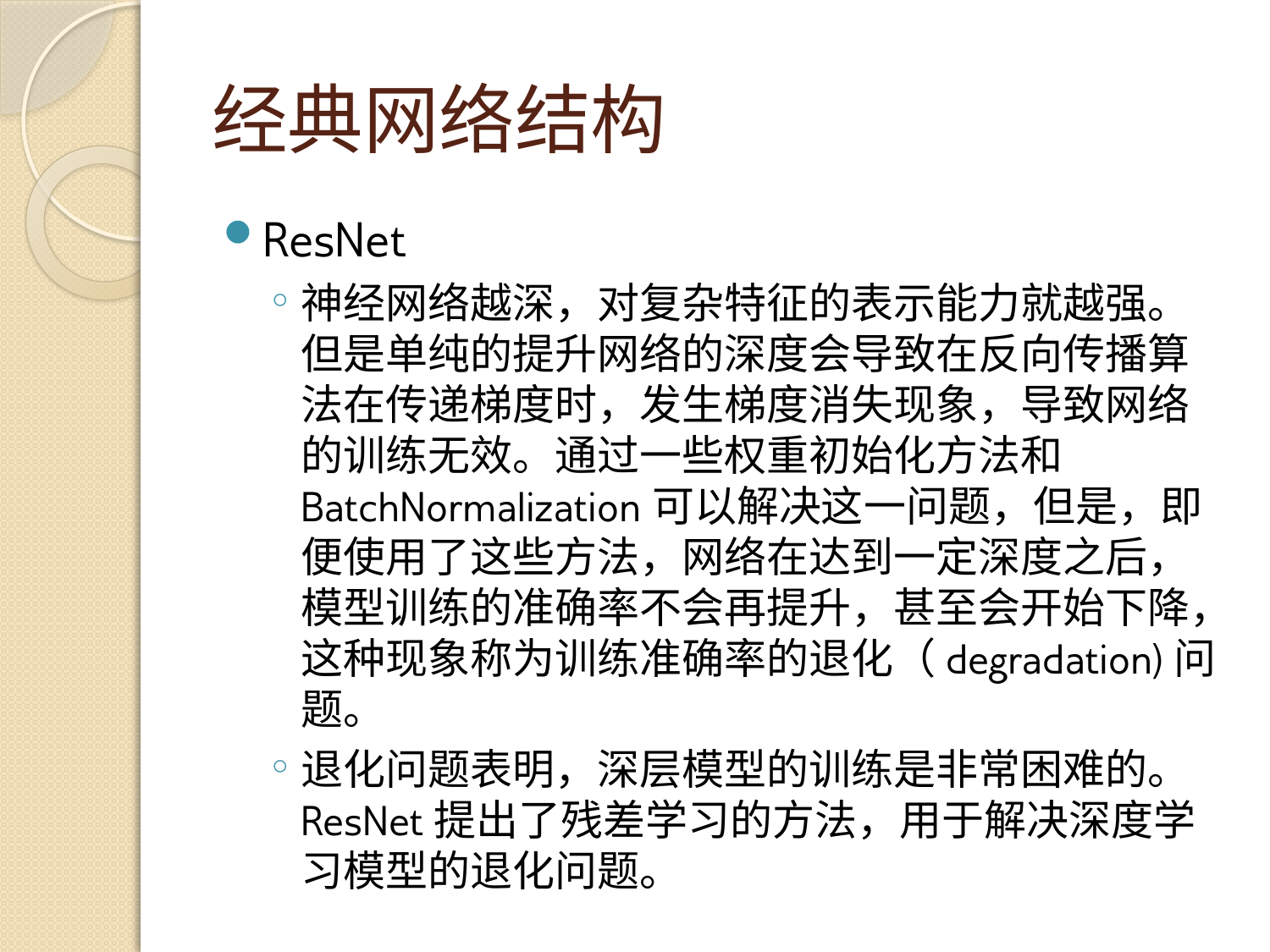

# 经典网络结构
ResNet
神经网络越深，对复杂特征的表示能力就越强。但是单纯的提升网络的深度会导致在反向传播算法在传递梯度时，发生梯度消失现象，导致网络的训练无效。通过一些权重初始化方法和BatchNormalization可以解决这一问题，但是，即便使用了这些方法，网络在达到一定深度之后，模型训练的准确率不会再提升，甚至会开始下降，这种现象称为训练准确率的退化（degradation)问题。
退化问题表明，深层模型的训练是非常困难的。 ResNet提出了残差学习的方法，用于解决深度学习模型的退化问题。